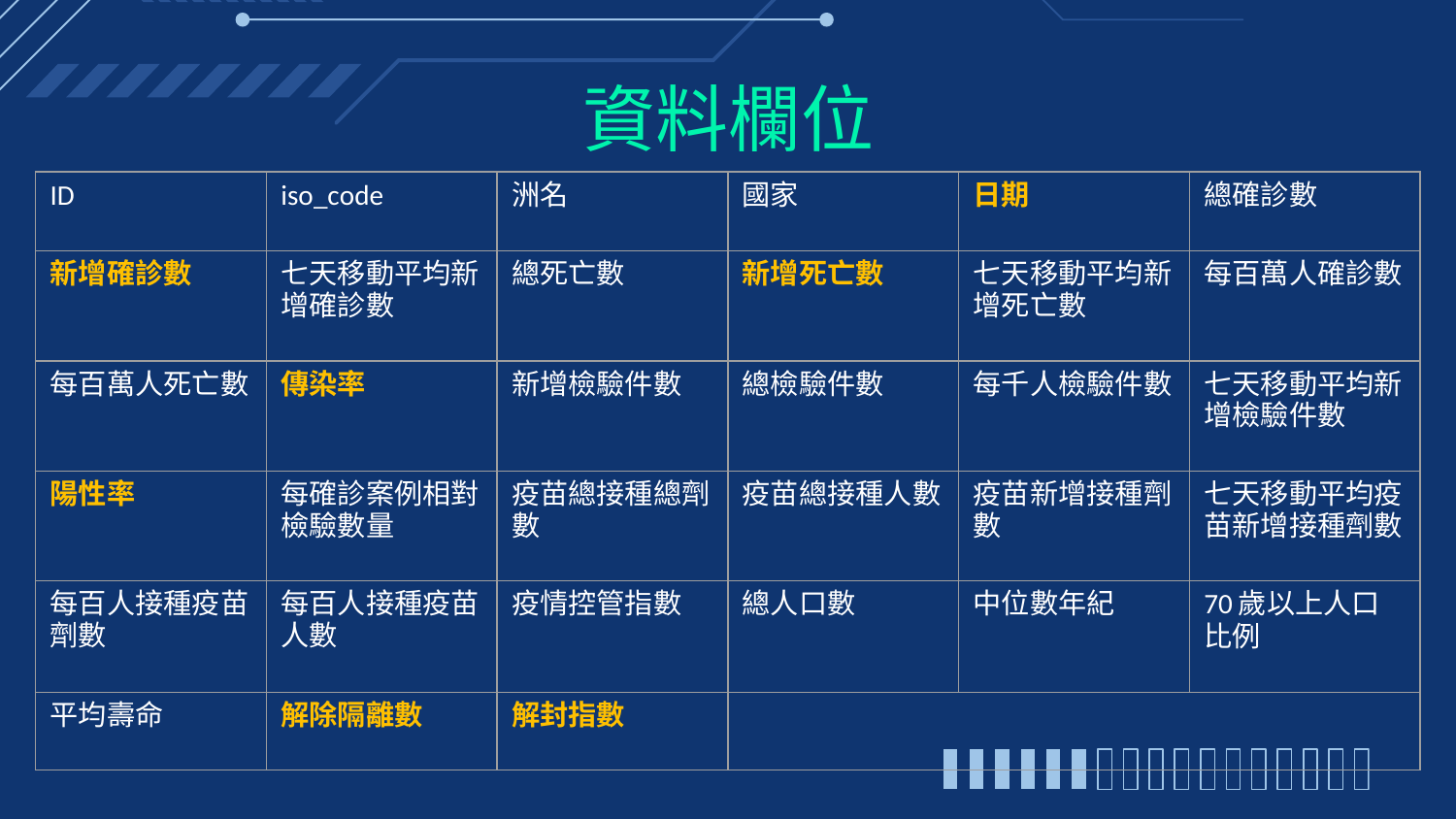

# 資料欄位
| ID | iso\_code | 洲名 | 國家 | 日期 | 總確診數 |
| --- | --- | --- | --- | --- | --- |
| 新增確診數 | 七天移動平均新增確診數 | 總死亡數 | 新增死亡數 | 七天移動平均新增死亡數 | 每百萬人確診數 |
| 每百萬人死亡數 | 傳染率 | 新增檢驗件數 | 總檢驗件數 | 每千人檢驗件數 | 七天移動平均新增檢驗件數 |
| 陽性率 | 每確診案例相對檢驗數量 | 疫苗總接種總劑數 | 疫苗總接種人數 | 疫苗新增接種劑數 | 七天移動平均疫苗新增接種劑數 |
| 每百人接種疫苗劑數 | 每百人接種疫苗人數 | 疫情控管指數 | 總人口數 | 中位數年紀 | 70歲以上人口比例 |
| 平均壽命 | 解除隔離數 | 解封指數 |  |  |  |